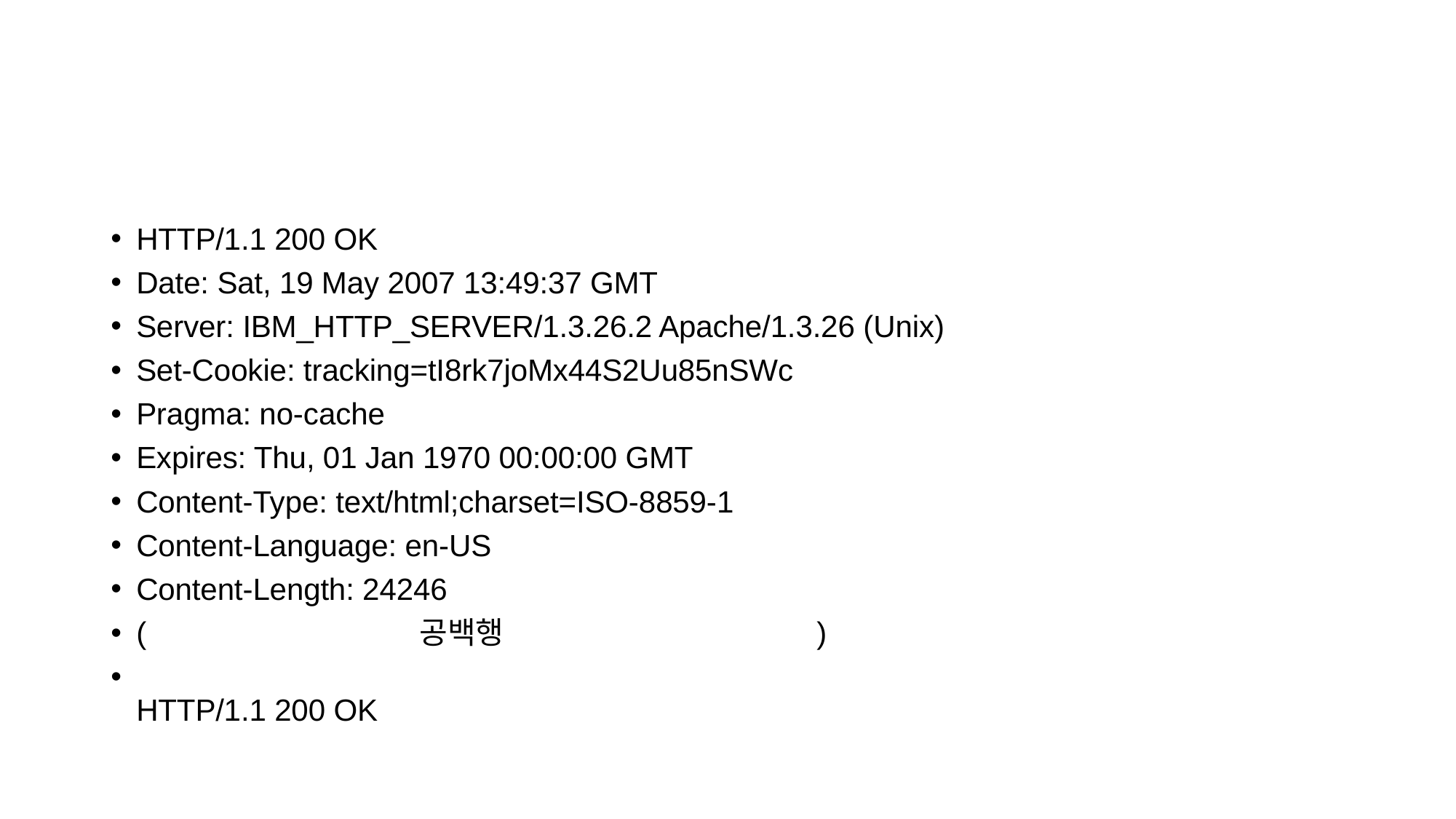

HTTP/1.1 200 OK
Date: Sat, 19 May 2007 13:49:37 GMT
Server: IBM_HTTP_SERVER/1.3.26.2 Apache/1.3.26 (Unix)
Set-Cookie: tracking=tI8rk7joMx44S2Uu85nSWc
Pragma: no-cache
Expires: Thu, 01 Jan 1970 00:00:00 GMT
Content-Type: text/html;charset=ISO-8859-1
Content-Language: en-US
Content-Length: 24246
(                                공백행                                    )
HTTP/1.1 200 OK